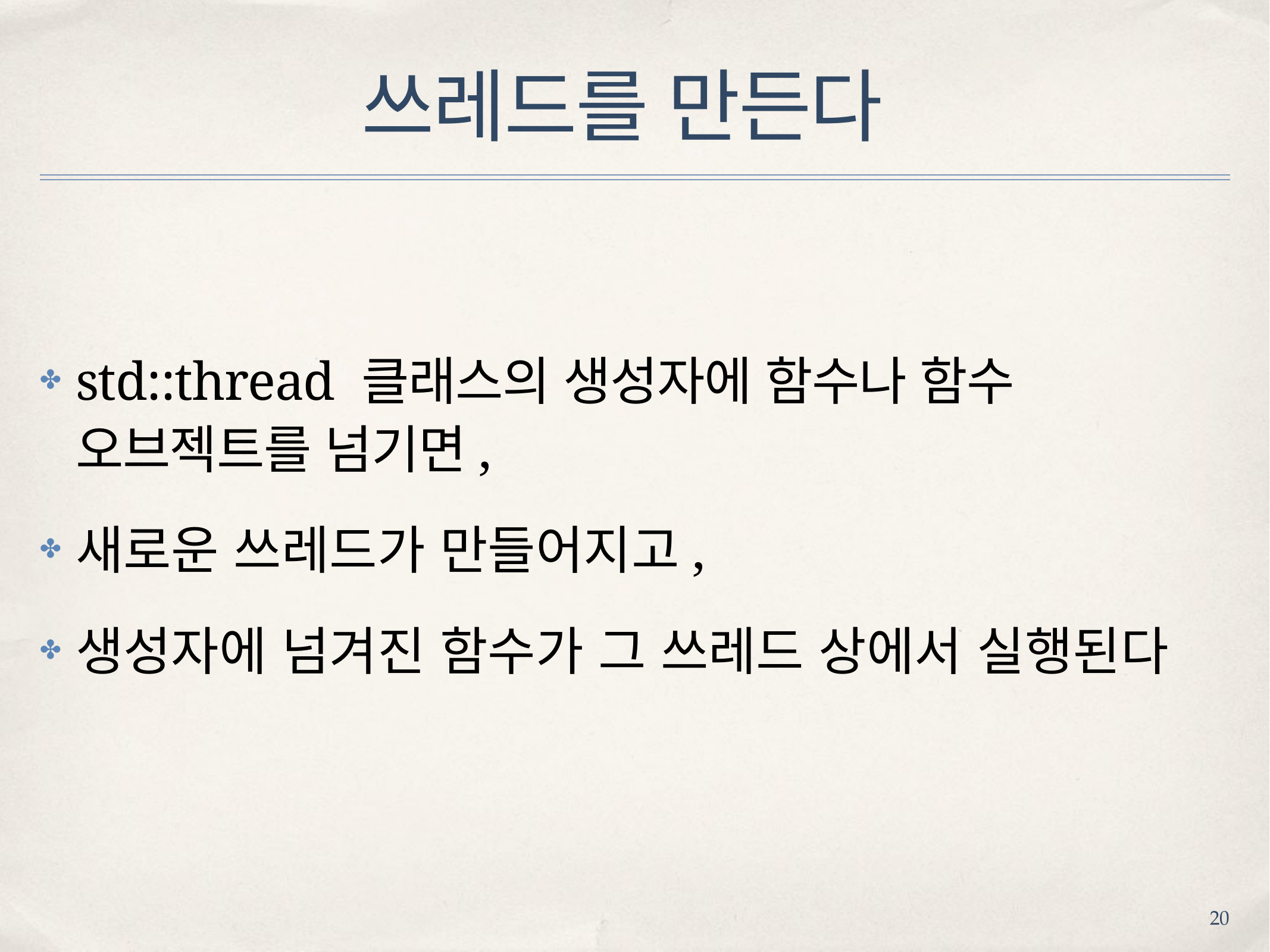

# 쓰레드를 만든다
std::thread 클래스의 생성자에 함수나 함수 오브젝트를 넘기면,
✤
새로운 쓰레드가 만들어지고,
생성자에 넘겨진 함수가 그 쓰레드 상에서 실행된다
✤
✤
20